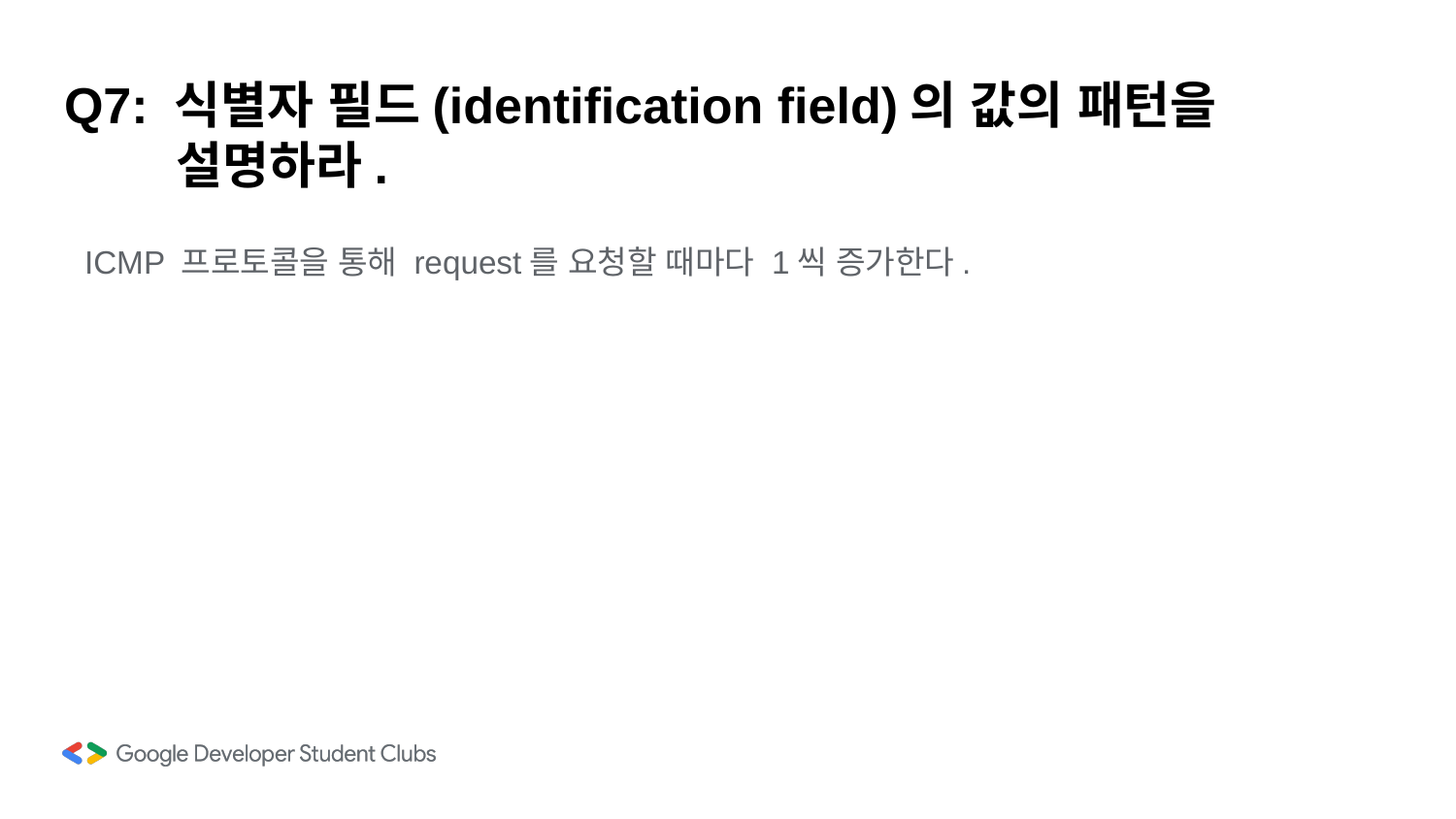

# Q7: 식별자 필드(identification field)의 값의 패턴을 설명하라.
ICMP 프로토콜을 통해 request를 요청할 때마다 1씩 증가한다.